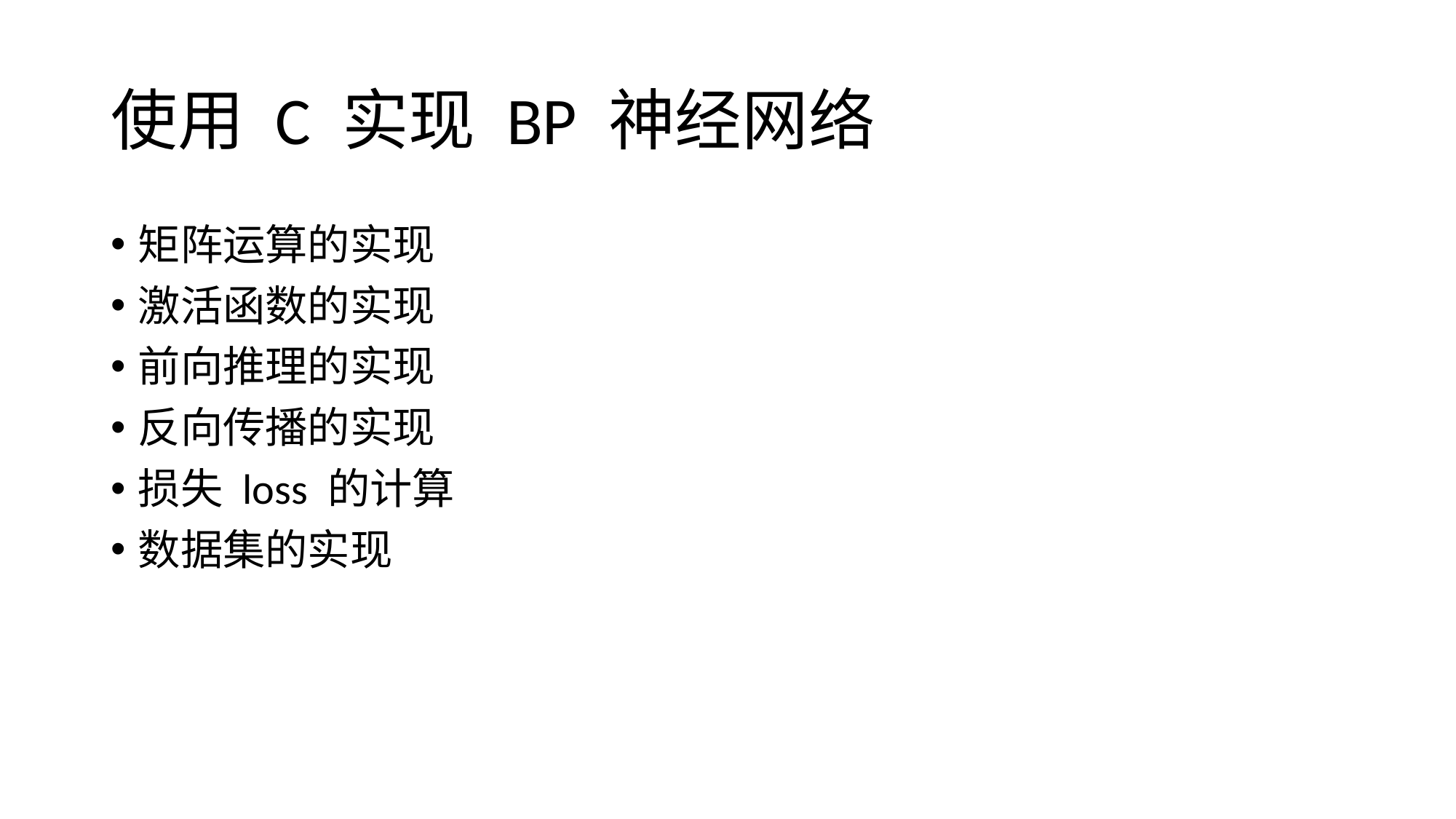

# 使用 C 实现 BP 神经网络
矩阵运算的实现
激活函数的实现
前向推理的实现
反向传播的实现
损失 loss 的计算
数据集的实现